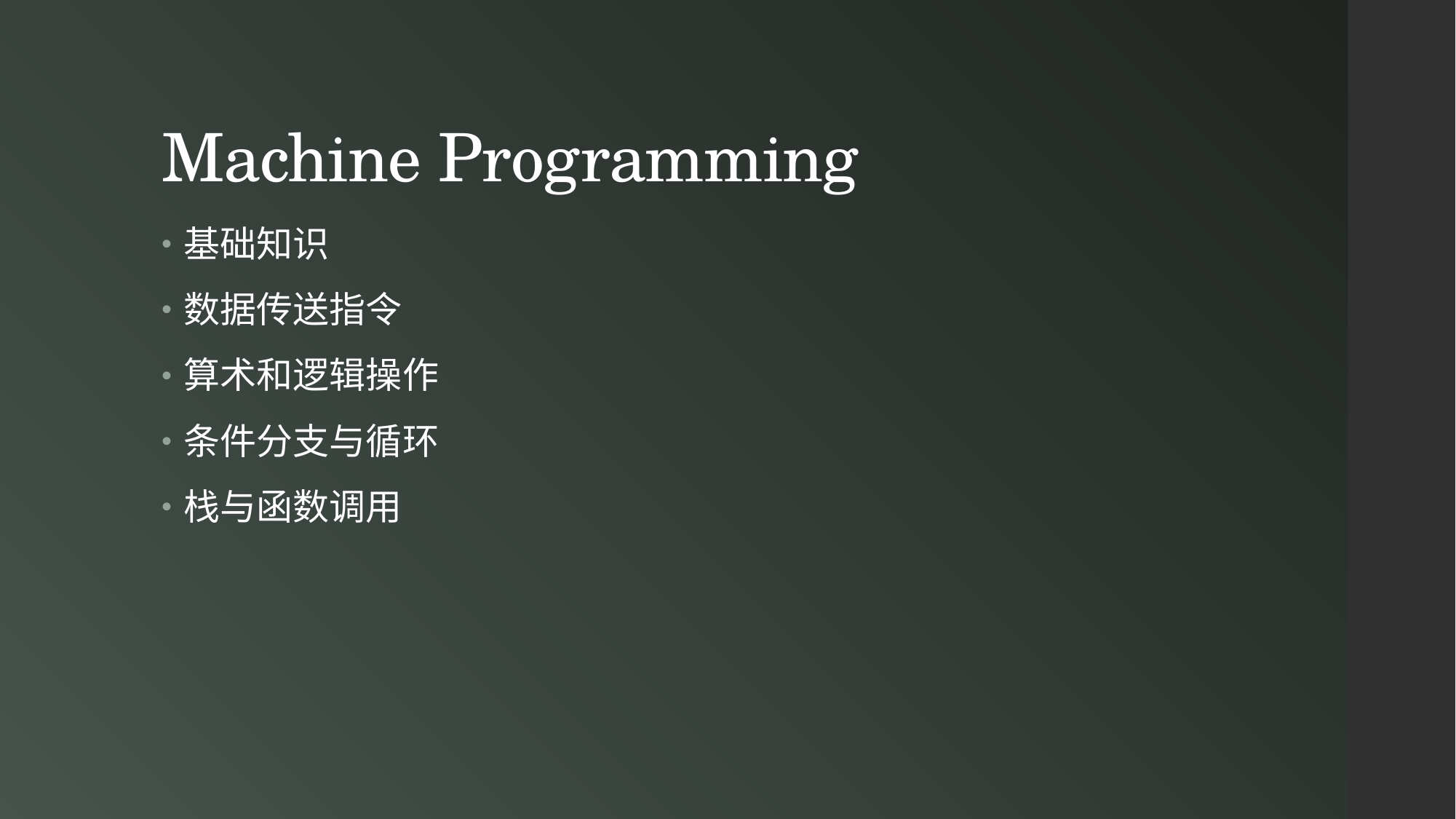

# Machine Programming
基础知识
数据传送指令
算术和逻辑操作
条件分支与循环
栈与函数调用